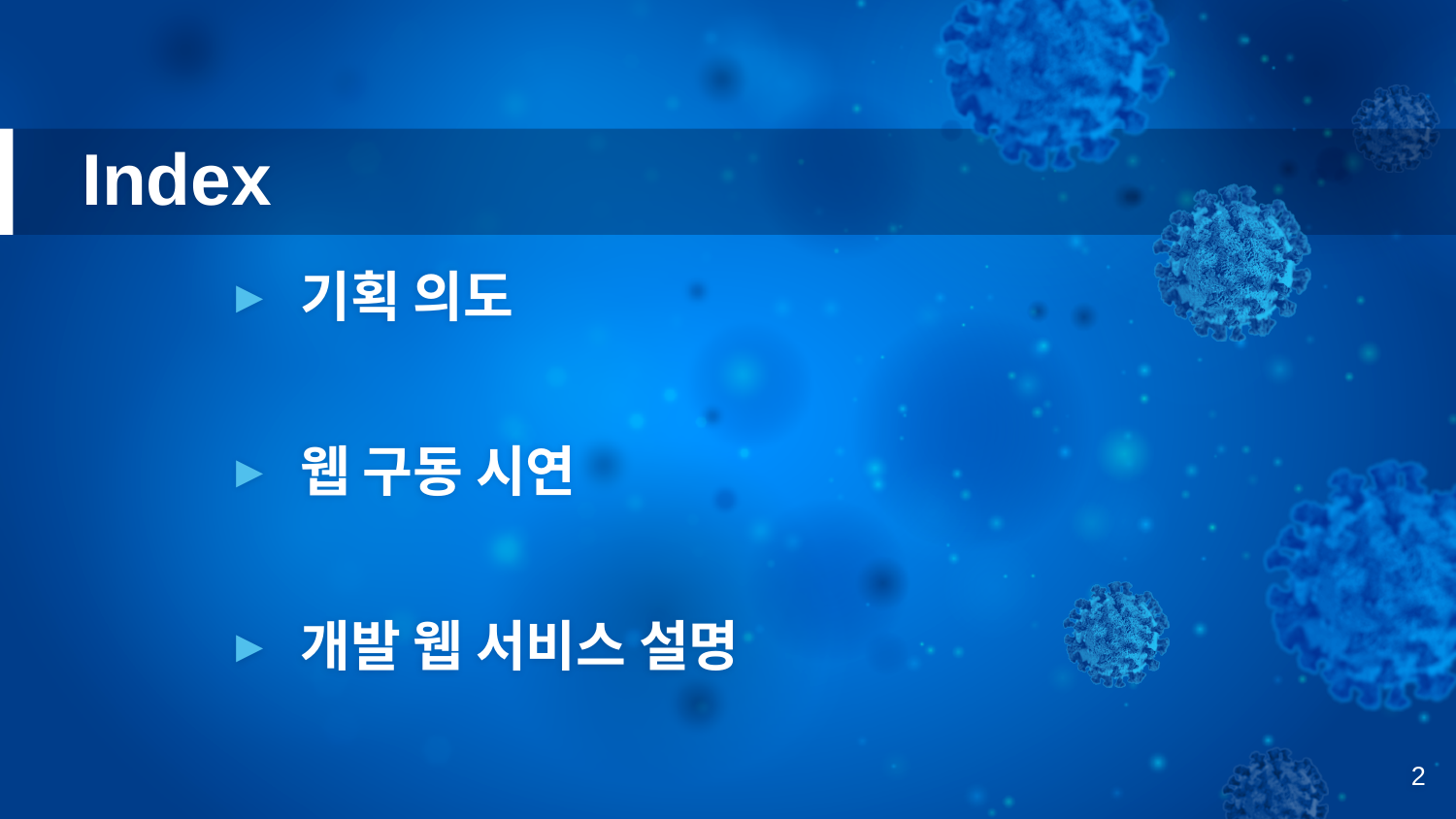

# Index
기획 의도

웹 구동 시연

개발 웹 서비스 설명

2